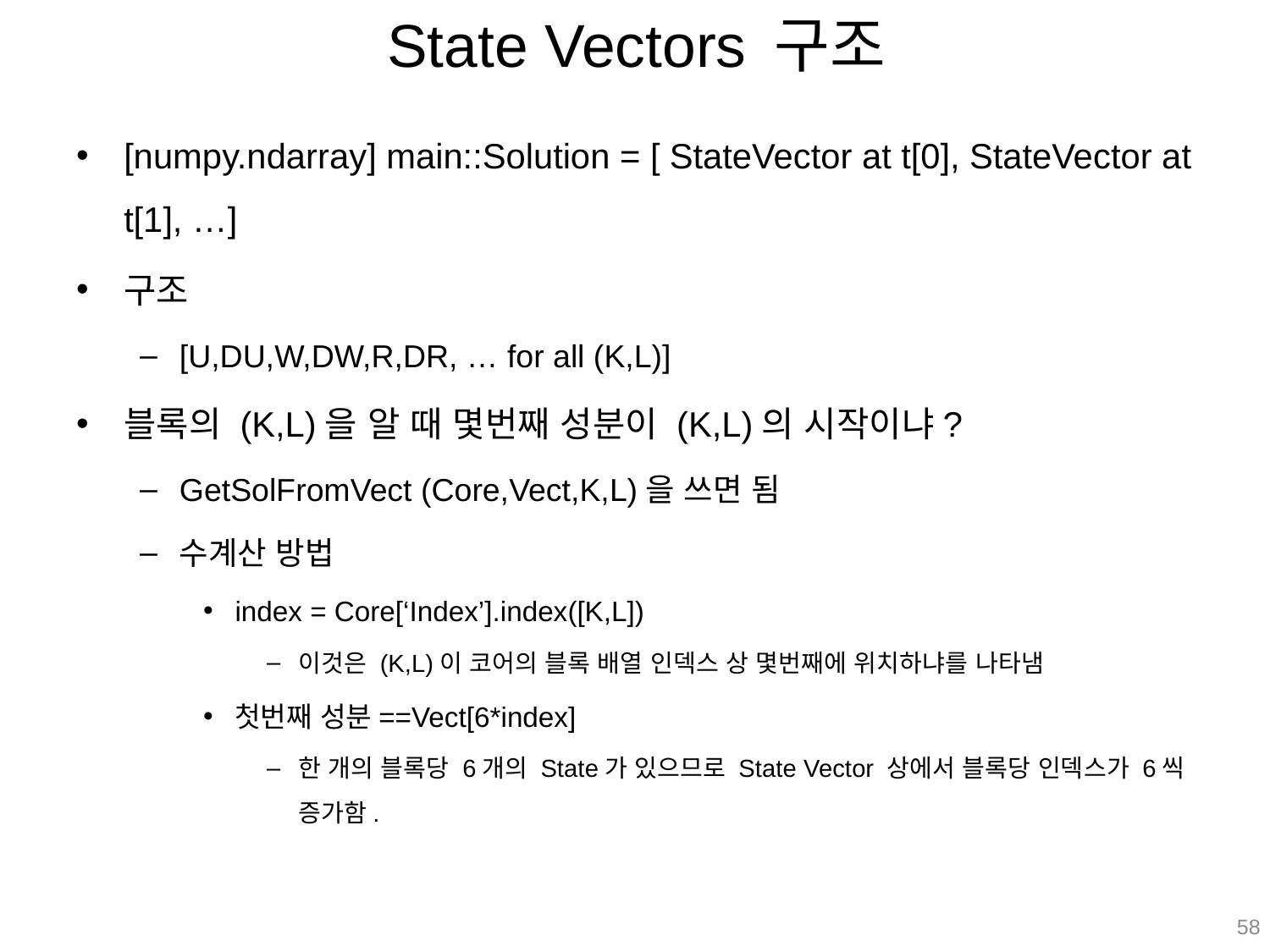

# State Vectors 구조
[numpy.ndarray] main::Solution = [ StateVector at t[0], StateVector at t[1], …]
구조
[U,DU,W,DW,R,DR, … for all (K,L)]
블록의 (K,L)을 알 때 몇번째 성분이 (K,L)의 시작이냐?
GetSolFromVect (Core,Vect,K,L)을 쓰면 됨
수계산 방법
index = Core[‘Index’].index([K,L])
이것은 (K,L)이 코어의 블록 배열 인덱스 상 몇번째에 위치하냐를 나타냄
첫번째 성분==Vect[6*index]
한 개의 블록당 6개의 State가 있으므로 State Vector 상에서 블록당 인덱스가 6씩 증가함.

58